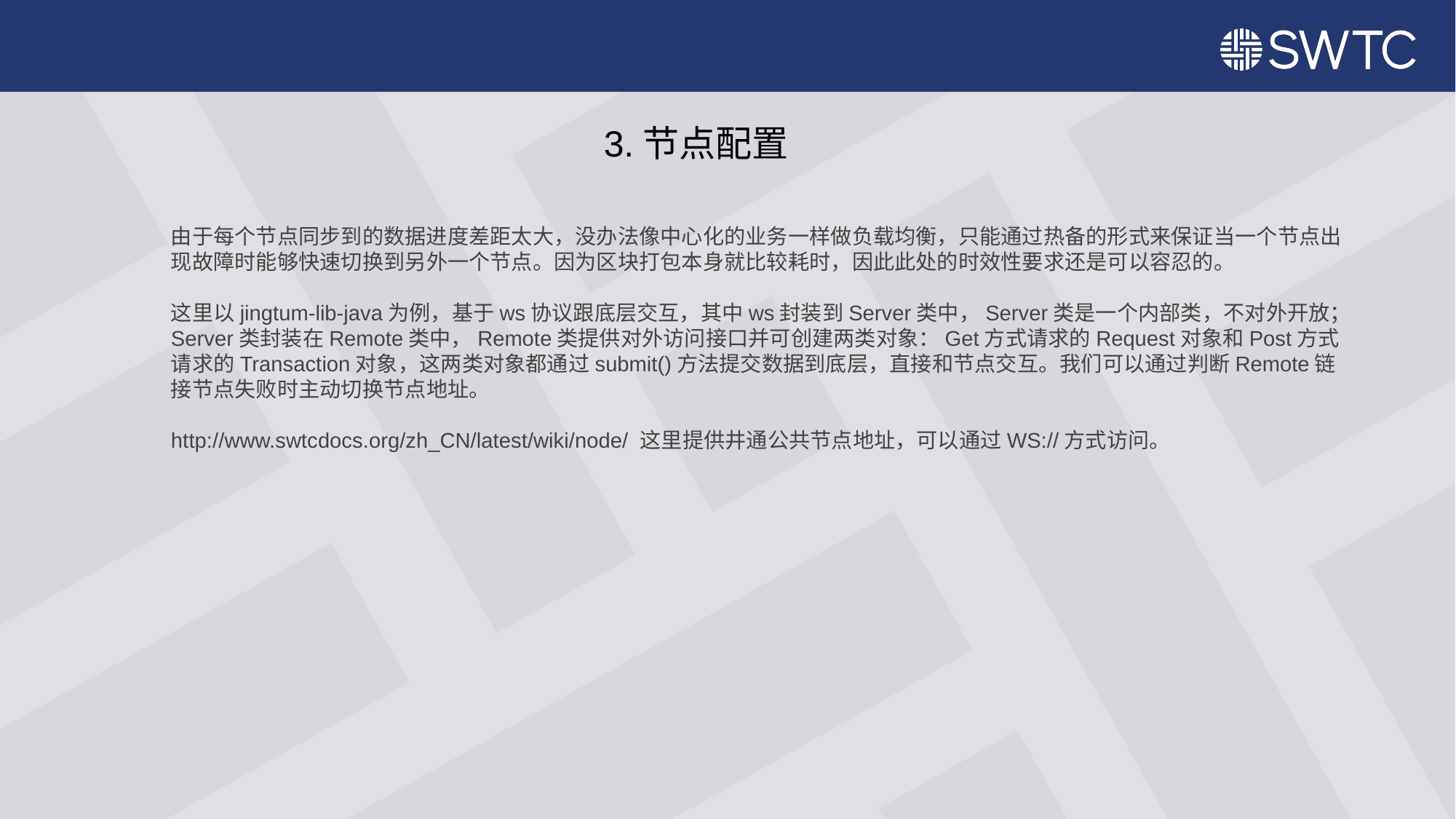

3.节点配置
由于每个节点同步到的数据进度差距太大，没办法像中心化的业务一样做负载均衡，只能通过热备的形式来保证当一个节点出现故障时能够快速切换到另外一个节点。因为区块打包本身就比较耗时，因此此处的时效性要求还是可以容忍的。

这里以jingtum-lib-java为例，基于ws协议跟底层交互，其中ws封装到Server类中，Server类是一个内部类，不对外开放；Server类封装在Remote类中，Remote类提供对外访问接口并可创建两类对象：Get方式请求的Request对象和Post方式请求的Transaction对象，这两类对象都通过submit()方法提交数据到底层，直接和节点交互。我们可以通过判断Remote链接节点失败时主动切换节点地址。

http://www.swtcdocs.org/zh_CN/latest/wiki/node/ 这里提供井通公共节点地址，可以通过WS://方式访问。